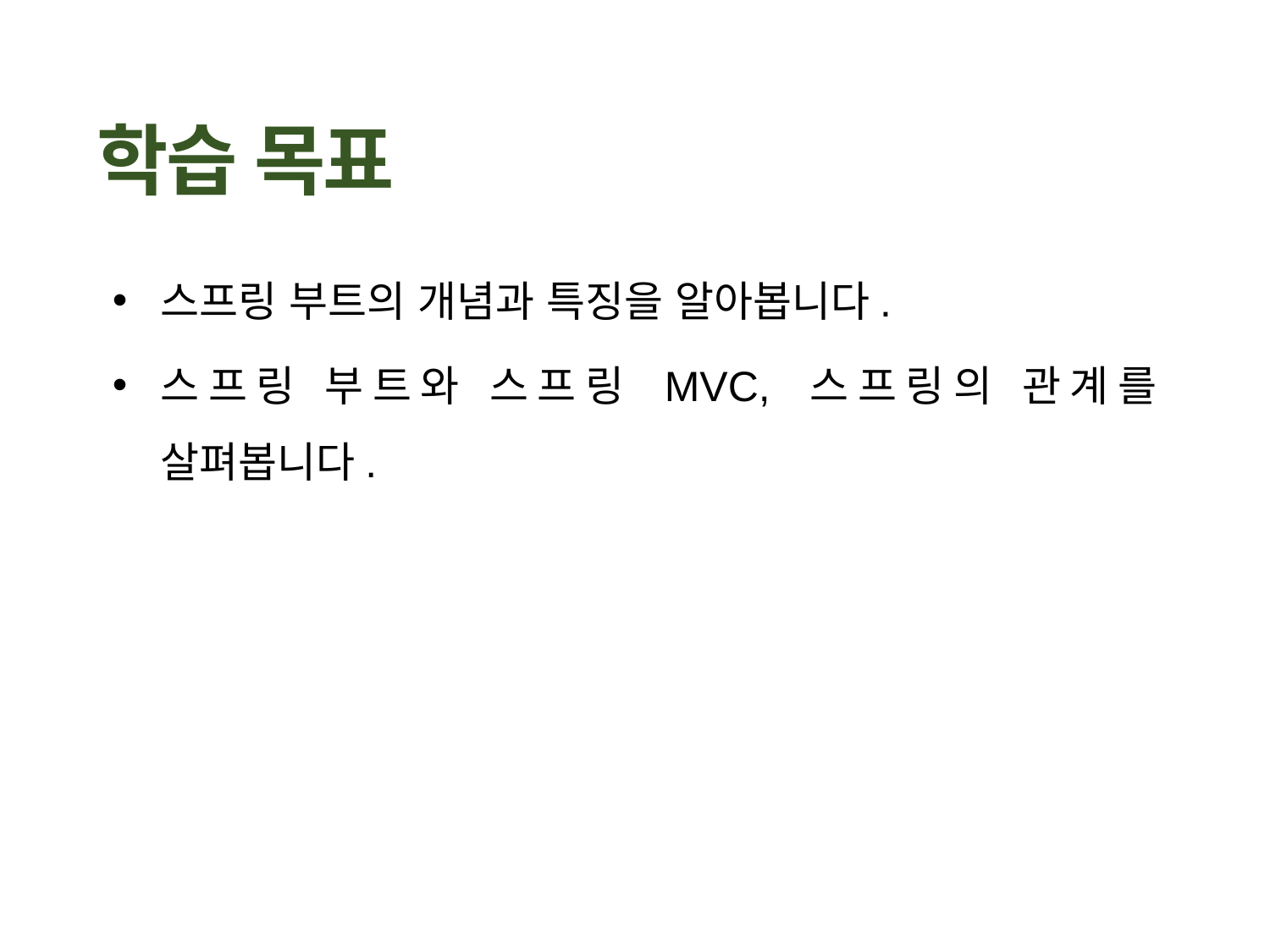

스프링 부트의 개념과 특징을 알아봅니다.
스프링 부트와 스프링 MVC, 스프링의 관계를 살펴봅니다.